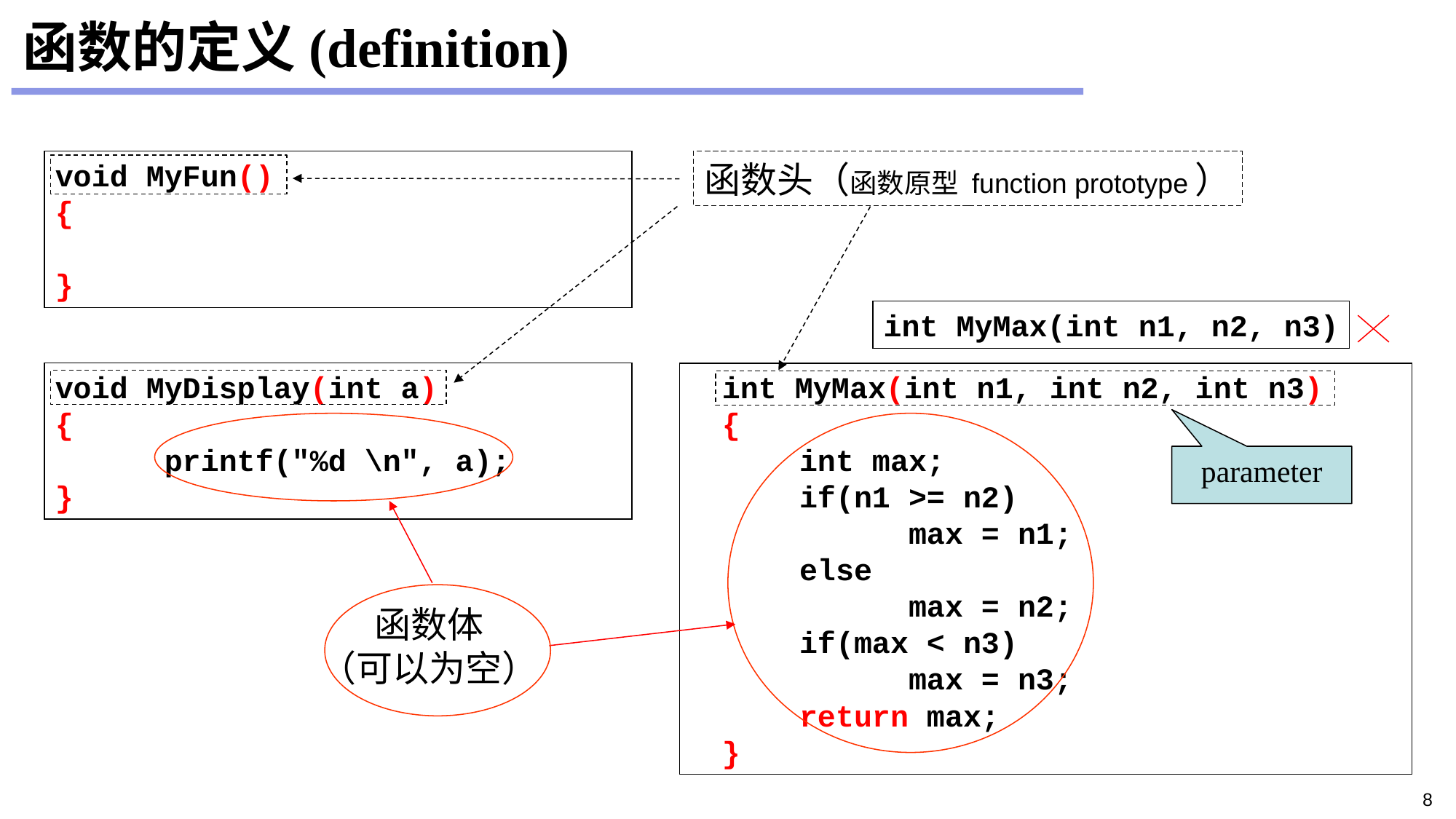

# 函数的定义(definition)
void MyFun()
{

}
函数头（函数原型 function prototype）

int MyMax(int n1, n2, n3)
int MyMax(int n1, int n2, int n3)
{
	int max;
	if(n1 >= n2)
		max = n1;
	else
		max = n2;
	if(max < n3)
		max = n3;
	return max;
}
void MyDisplay(int a)
{
	printf("%d \n", a);
}

函数体
（可以为空）
parameter
8